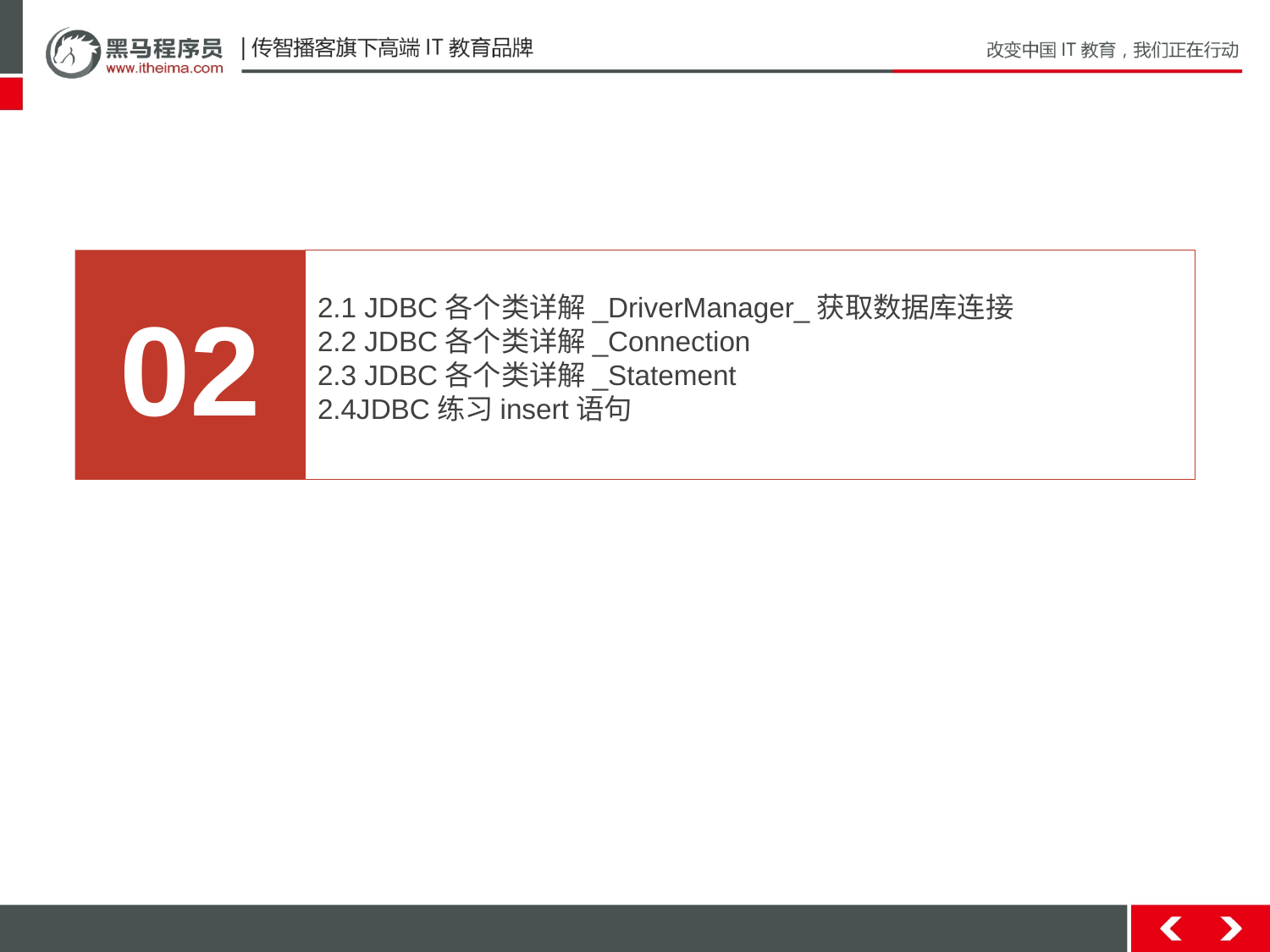

02

2.1 JDBC各个类详解_DriverManager_获取数据库连接
2.2 JDBC各个类详解_Connection
2.3 JDBC各个类详解_Statement
2.4JDBC练习insert语句